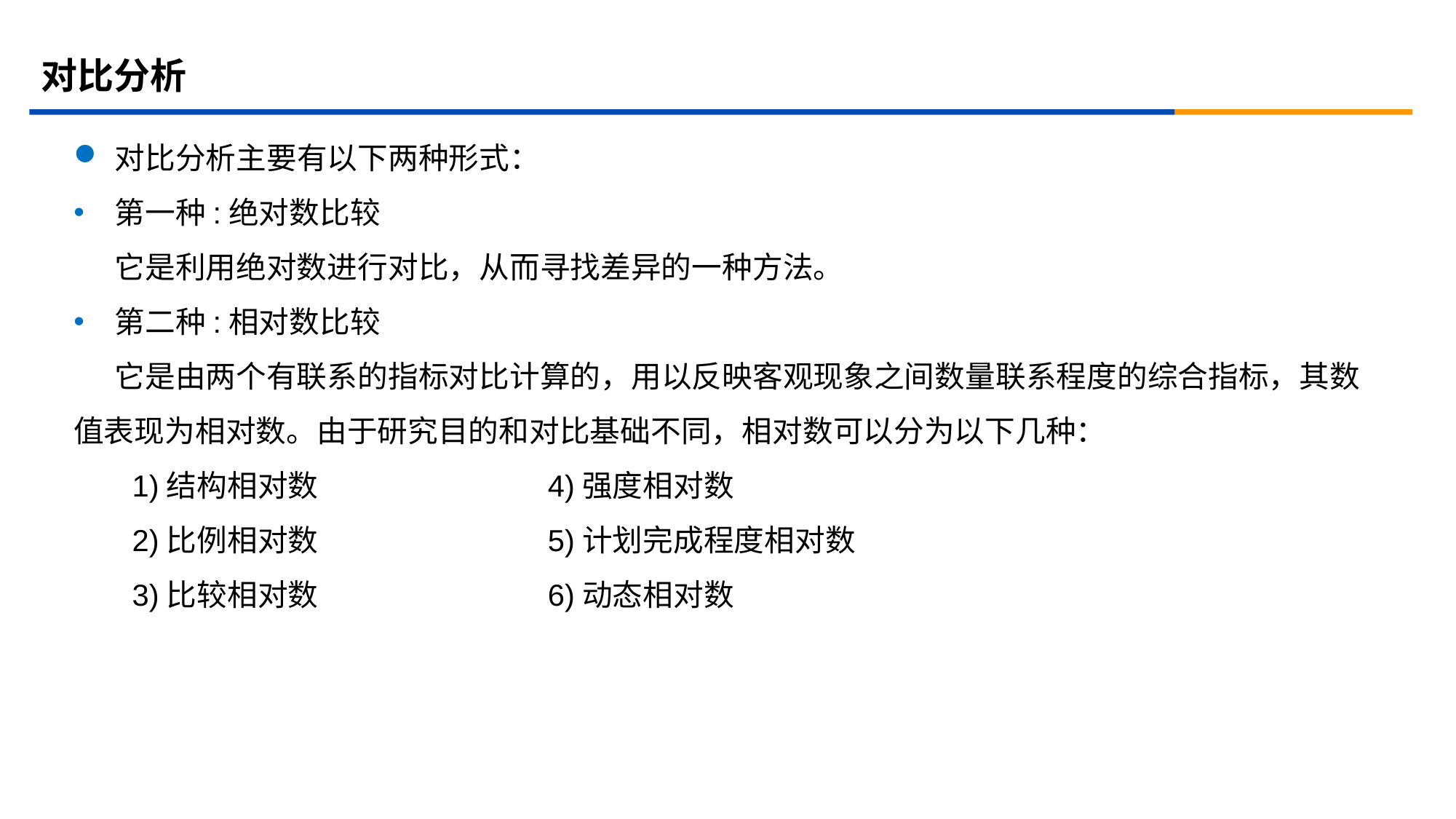

# 对比分析
对比分析主要有以下两种形式：
第一种:绝对数比较
     它是利用绝对数进行对比，从而寻找差异的一种方法。
第二种:相对数比较
     它是由两个有联系的指标对比计算的，用以反映客观现象之间数量联系程度的综合指标，其数值表现为相对数。由于研究目的和对比基础不同，相对数可以分为以下几种：
       1)结构相对数                                 4)强度相对数
       2)比例相对数                                 5)计划完成程度相对数
       3)比较相对数                                 6)动态相对数